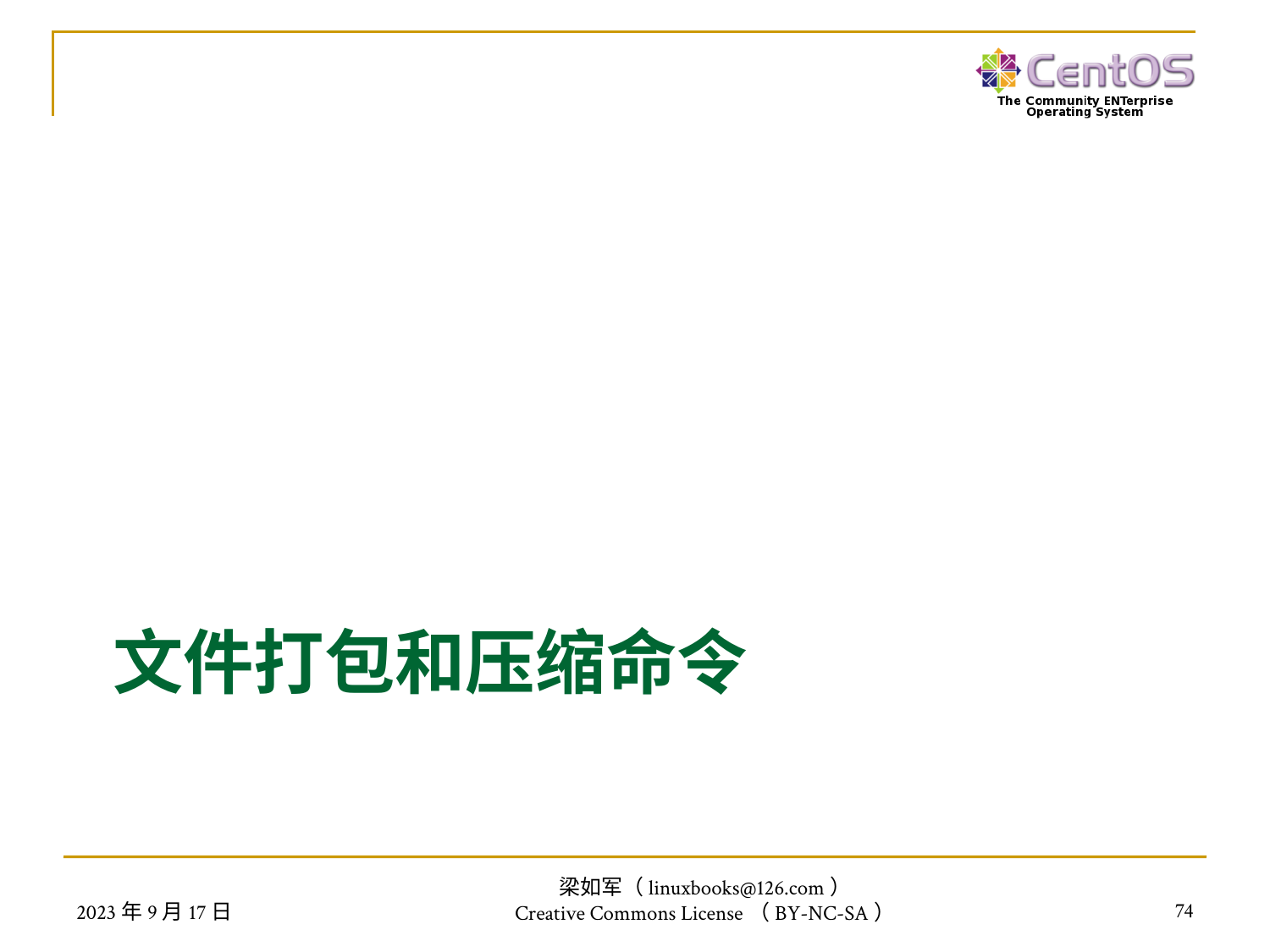

# 文件打包和压缩命令
2023年9月17日
74
梁如军（linuxbooks@126.com）
Creative Commons License（BY-NC-SA）